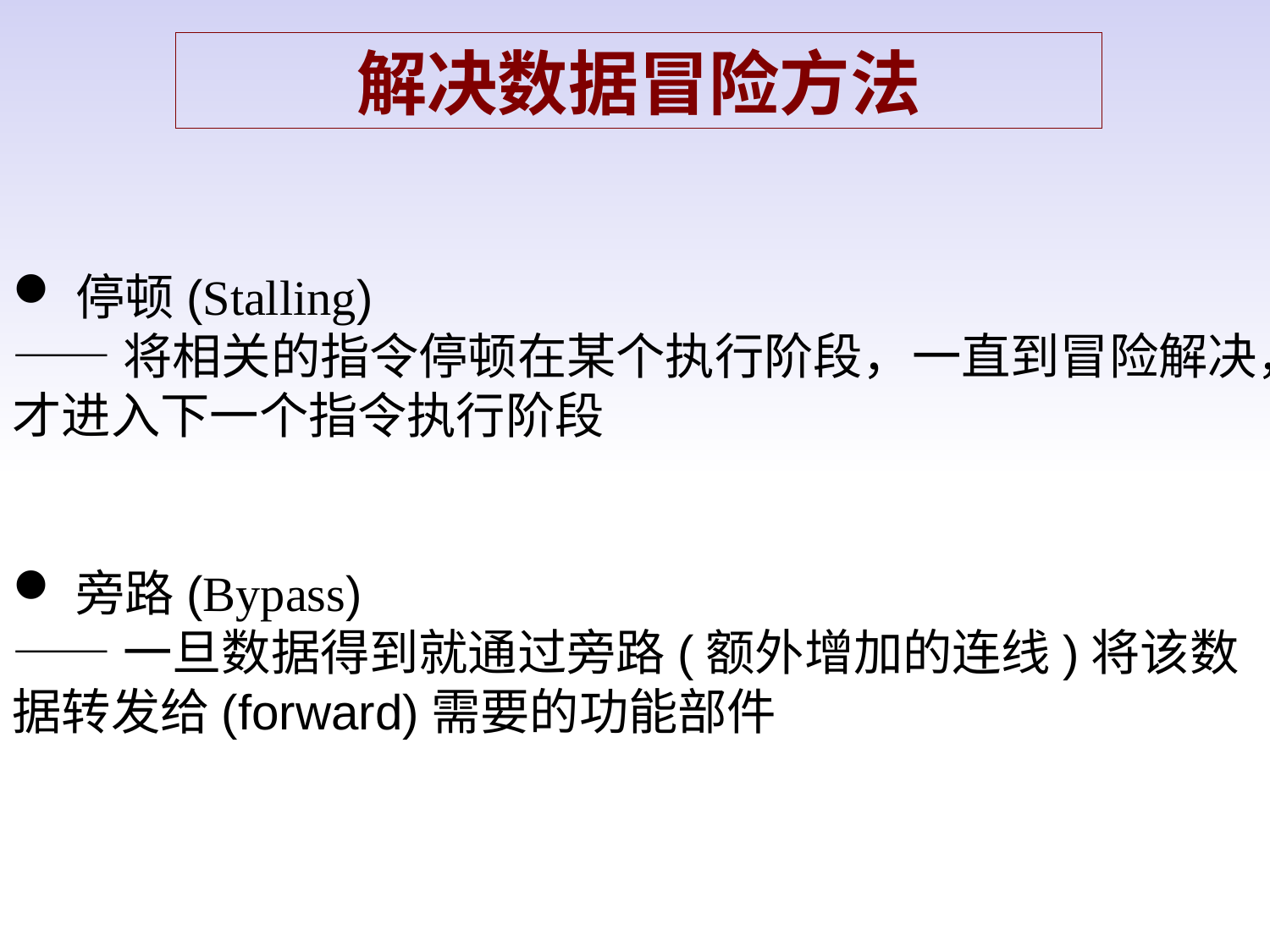

解决数据冒险方法
停顿(Stalling)
——将相关的指令停顿在某个执行阶段，一直到冒险解决，才进入下一个指令执行阶段

旁路(Bypass)
——一旦数据得到就通过旁路(额外增加的连线)将该数据转发给(forward)需要的功能部件